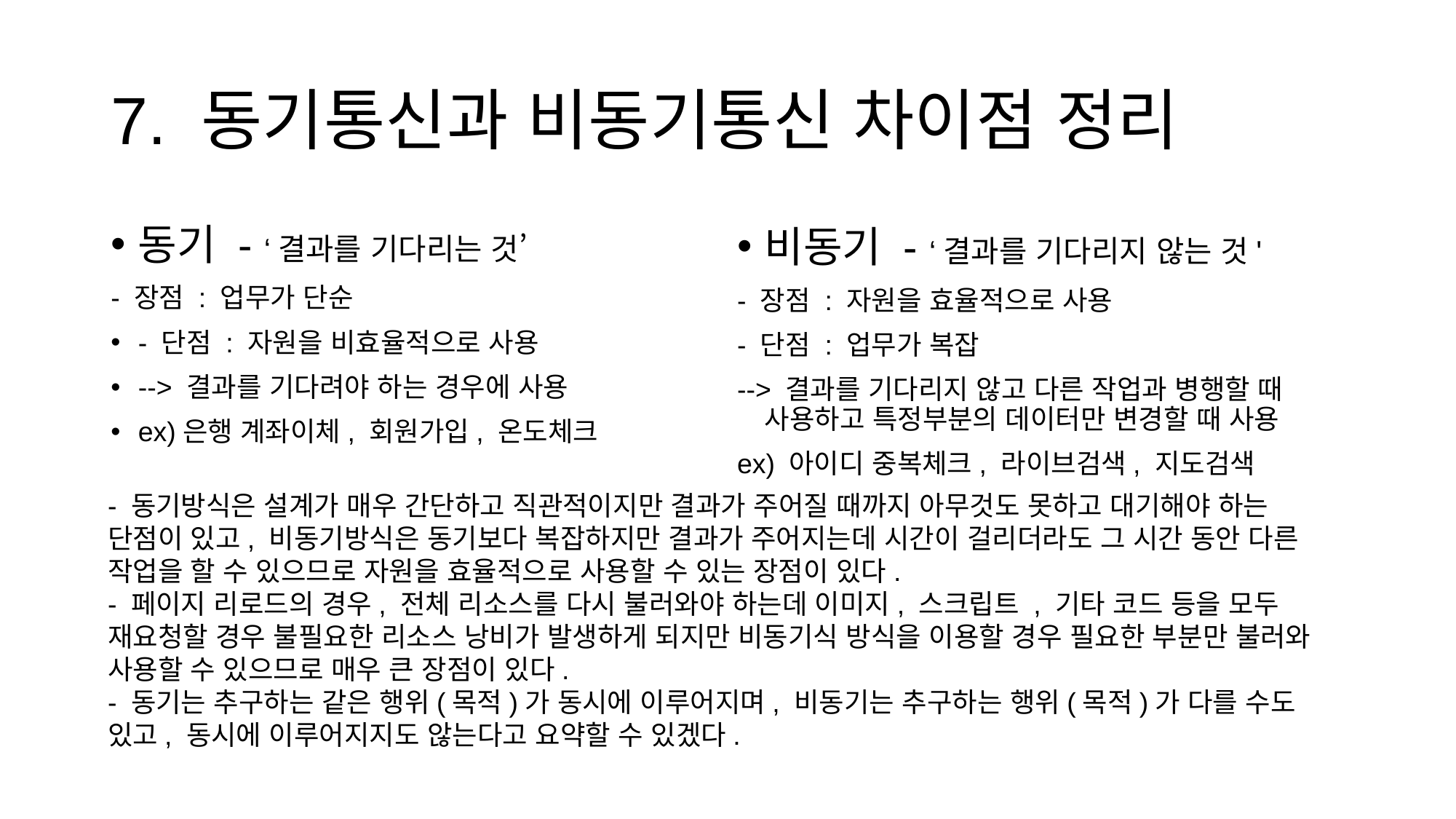

# 7. 동기통신과 비동기통신 차이점 정리
동기 - ‘결과를 기다리는 것’
- 장점 : 업무가 단순
- 단점 : 자원을 비효율적으로 사용
--> 결과를 기다려야 하는 경우에 사용
ex)은행 계좌이체, 회원가입, 온도체크

비동기 - ‘결과를 기다리지 않는 것'
- 장점 : 자원을 효율적으로 사용
- 단점 : 업무가 복잡
--> 결과를 기다리지 않고 다른 작업과 병행할 때 사용하고 특정부분의 데이터만 변경할 때 사용
ex) 아이디 중복체크, 라이브검색, 지도검색
- 동기방식은 설계가 매우 간단하고 직관적이지만 결과가 주어질 때까지 아무것도 못하고 대기해야 하는 단점이 있고, 비동기방식은 동기보다 복잡하지만 결과가 주어지는데 시간이 걸리더라도 그 시간 동안 다른 작업을 할 수 있으므로 자원을 효율적으로 사용할 수 있는 장점이 있다.
- 페이지 리로드의 경우, 전체 리소스를 다시 불러와야 하는데 이미지, 스크립트 , 기타 코드 등을 모두 재요청할 경우 불필요한 리소스 낭비가 발생하게 되지만 비동기식 방식을 이용할 경우 필요한 부분만 불러와 사용할 수 있으므로 매우 큰 장점이 있다.
- 동기는 추구하는 같은 행위(목적)가 동시에 이루어지며, 비동기는 추구하는 행위(목적)가 다를 수도 있고, 동시에 이루어지지도 않는다고 요약할 수 있겠다.